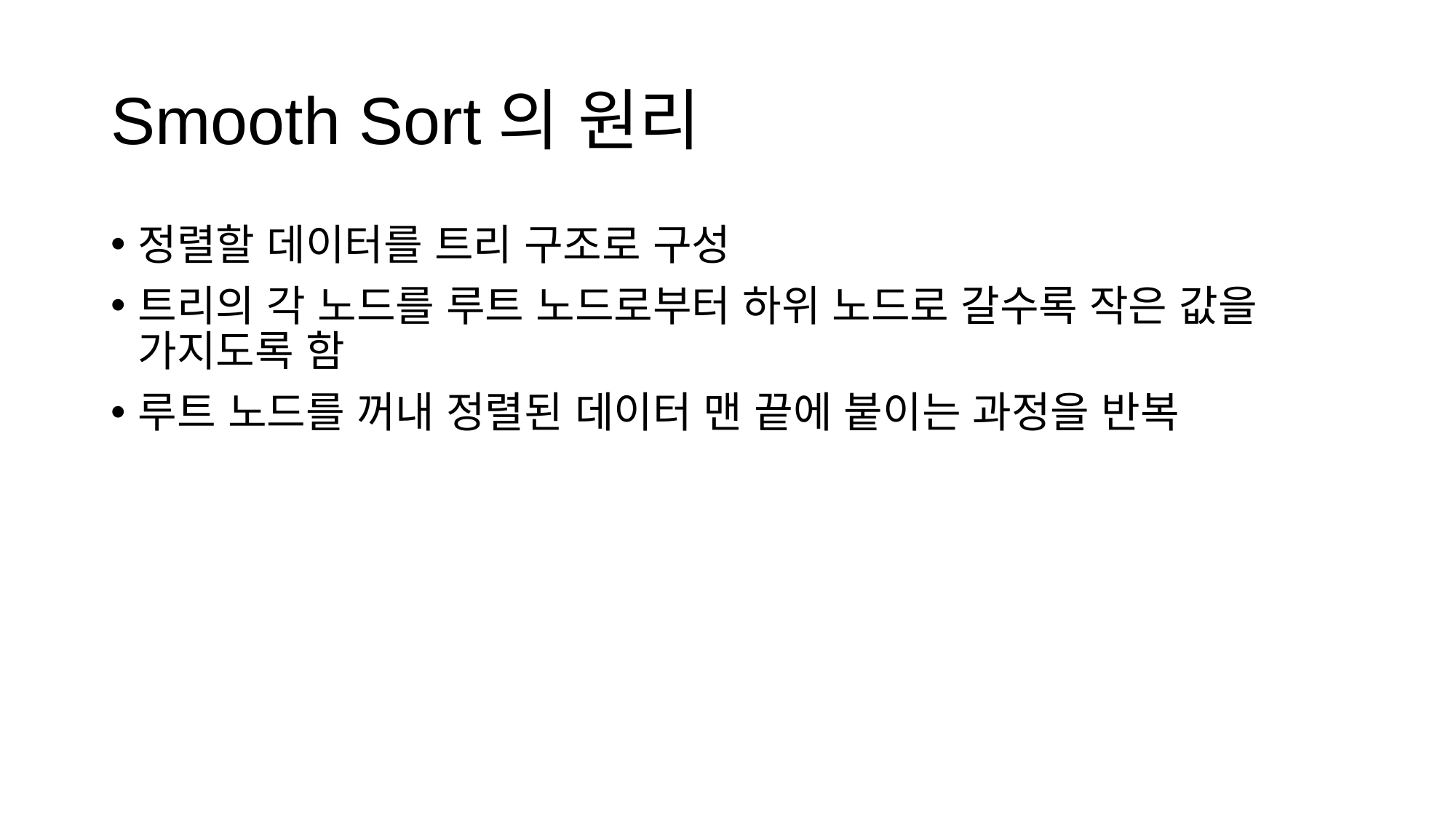

# Smooth Sort의 원리
정렬할 데이터를 트리 구조로 구성
트리의 각 노드를 루트 노드로부터 하위 노드로 갈수록 작은 값을 가지도록 함
루트 노드를 꺼내 정렬된 데이터 맨 끝에 붙이는 과정을 반복